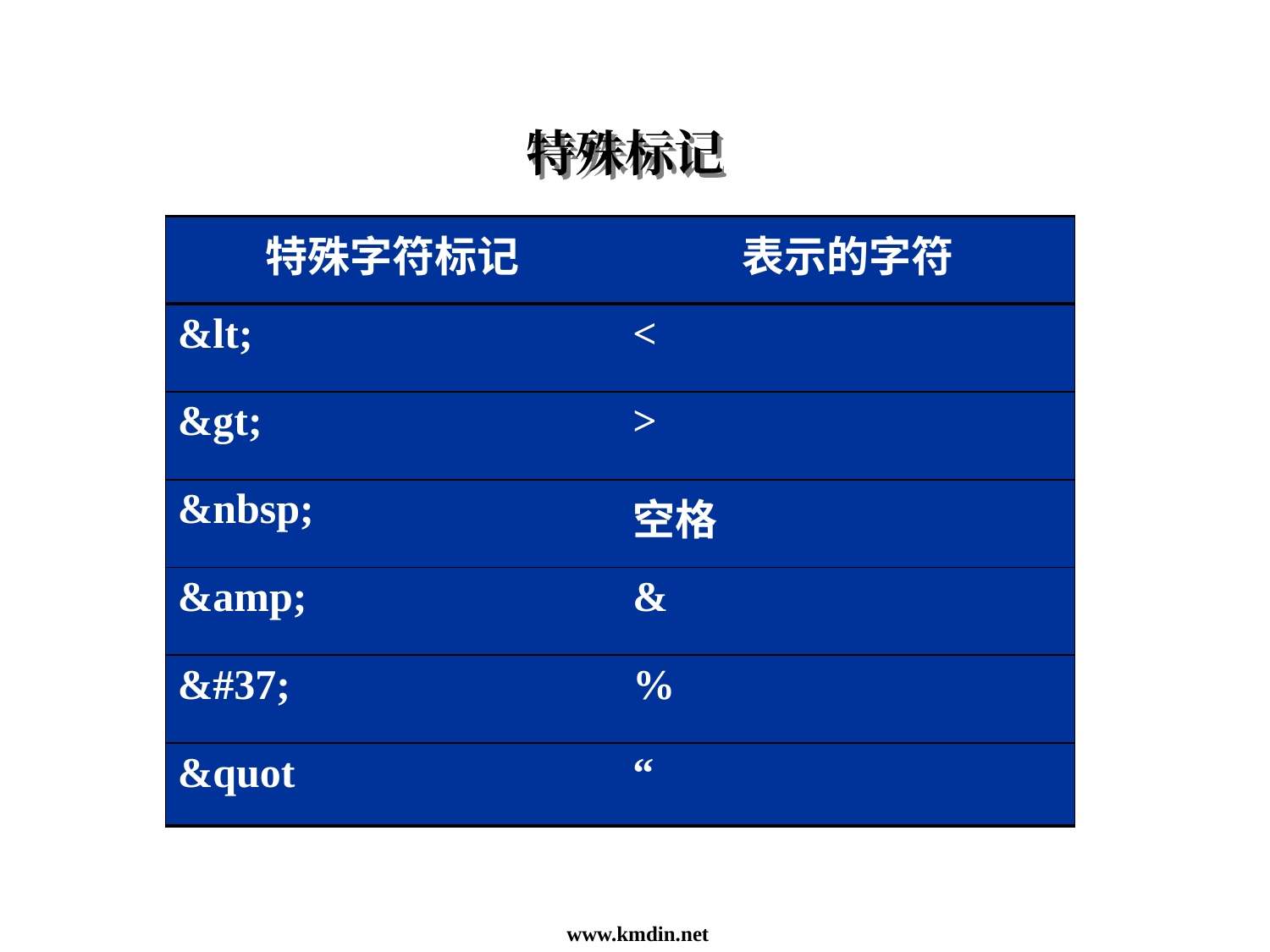

33
特殊标记
| 特殊字符标记 | 表示的字符 |
| --- | --- |
| &lt; | < |
| &gt; | > |
| &nbsp; | 空格 |
| &amp; | & |
| &#37; | % |
| &quot | “ |